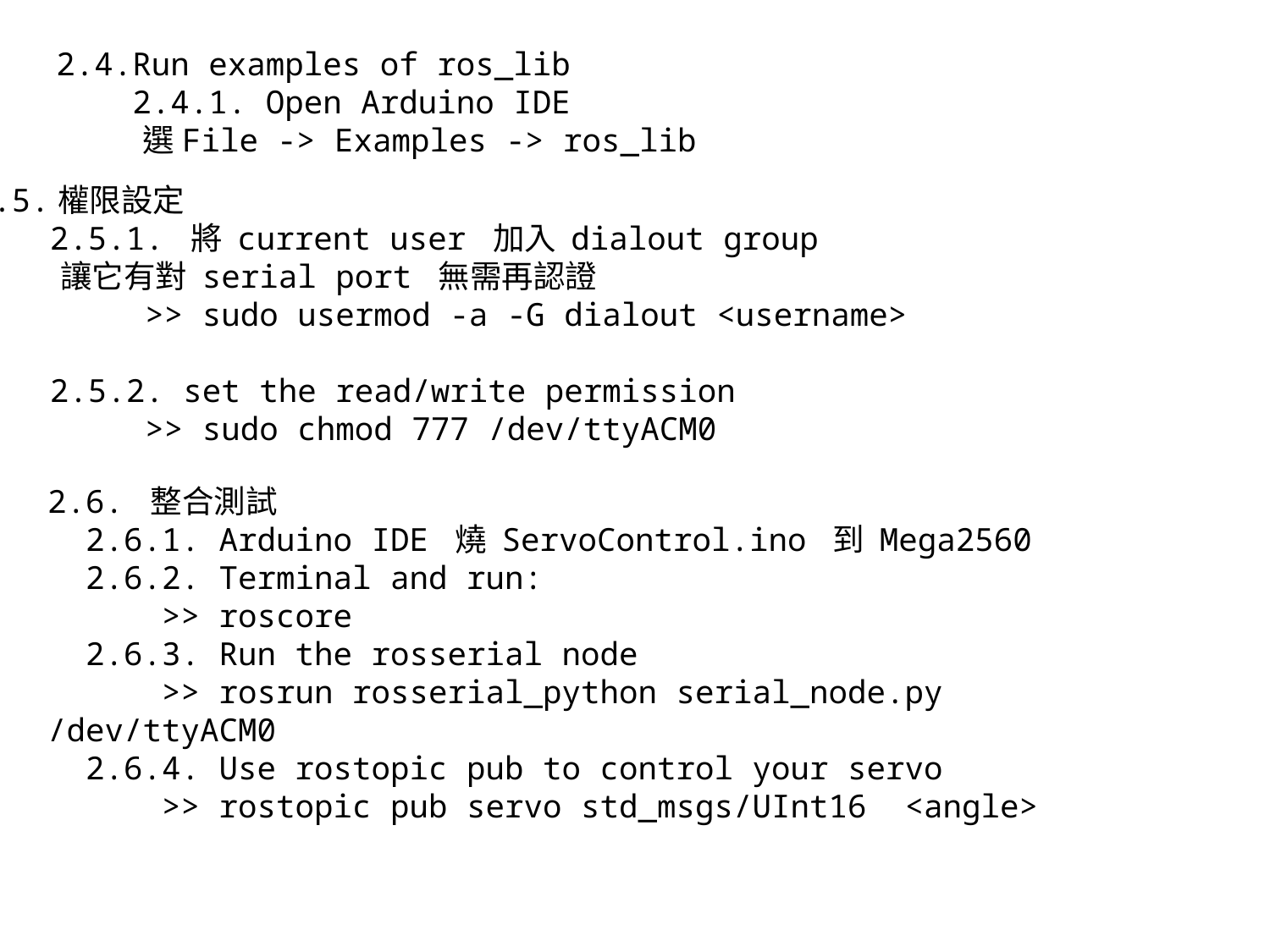

2.4.Run examples of ros_lib
    2.4.1. Open Arduino IDE
           選File -> Examples -> ros_lib
2.5.權限設定
    2.5.1. 將 current user 加入 dialout group
           讓它有對 serial port 無需再認證
         >> sudo usermod -a -G dialout <username>

    2.5.2. set the read/write permission
         >> sudo chmod 777 /dev/ttyACM0
2.6. 整合測試
  2.6.1. Arduino IDE 燒 ServoControl.ino 到 Mega2560
  2.6.2. Terminal and run:
      >> roscore
  2.6.3. Run the rosserial node
      >> rosrun rosserial_python serial_node.py /dev/ttyACM0
  2.6.4. Use rostopic pub to control your servo
      >> rostopic pub servo std_msgs/UInt16  <angle>